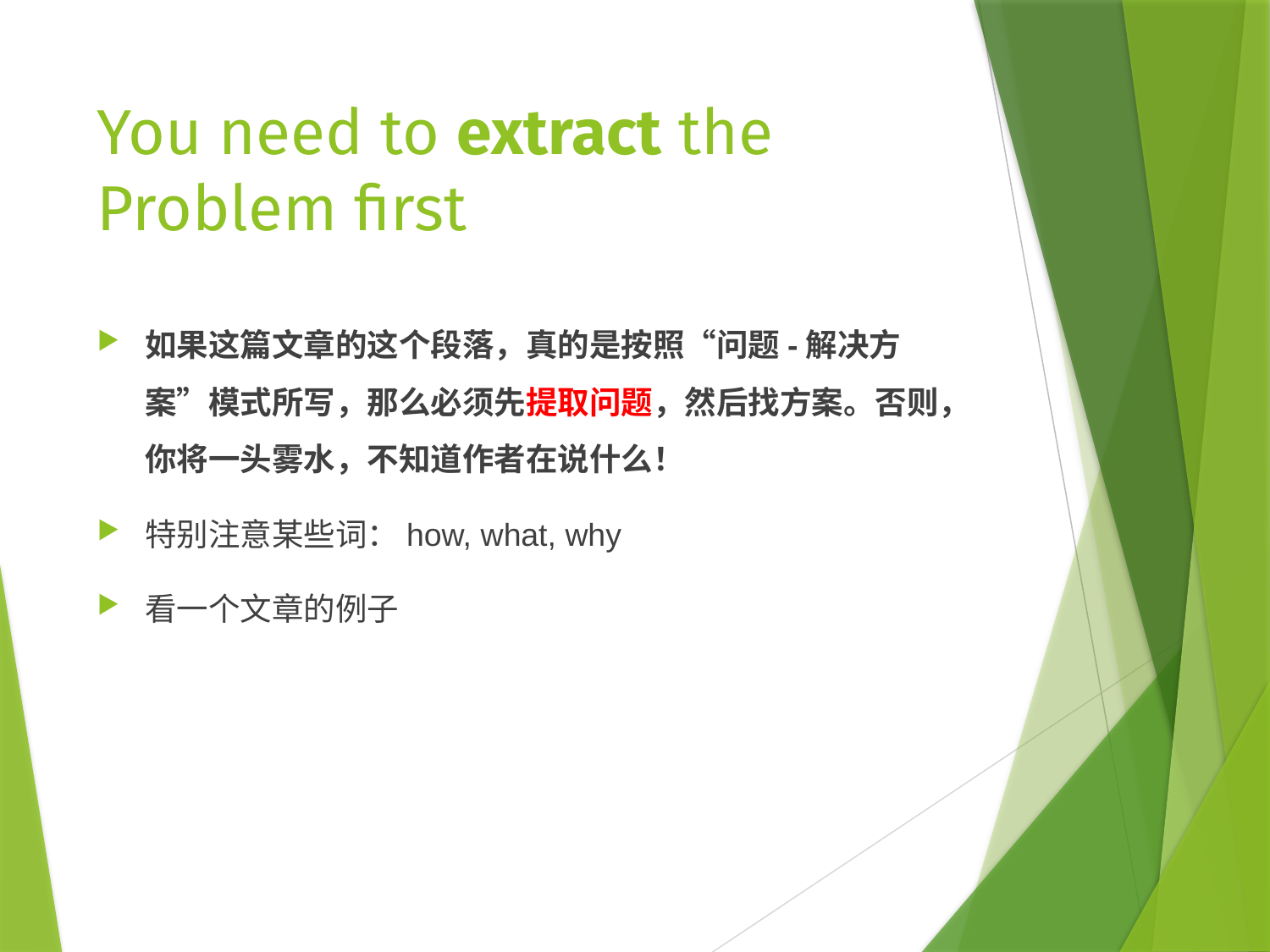

# You need to extract the Problem first
如果这篇文章的这个段落，真的是按照“问题-解决方案”模式所写，那么必须先提取问题，然后找方案。否则，你将一头雾水，不知道作者在说什么！
特别注意某些词：how, what, why
看一个文章的例子